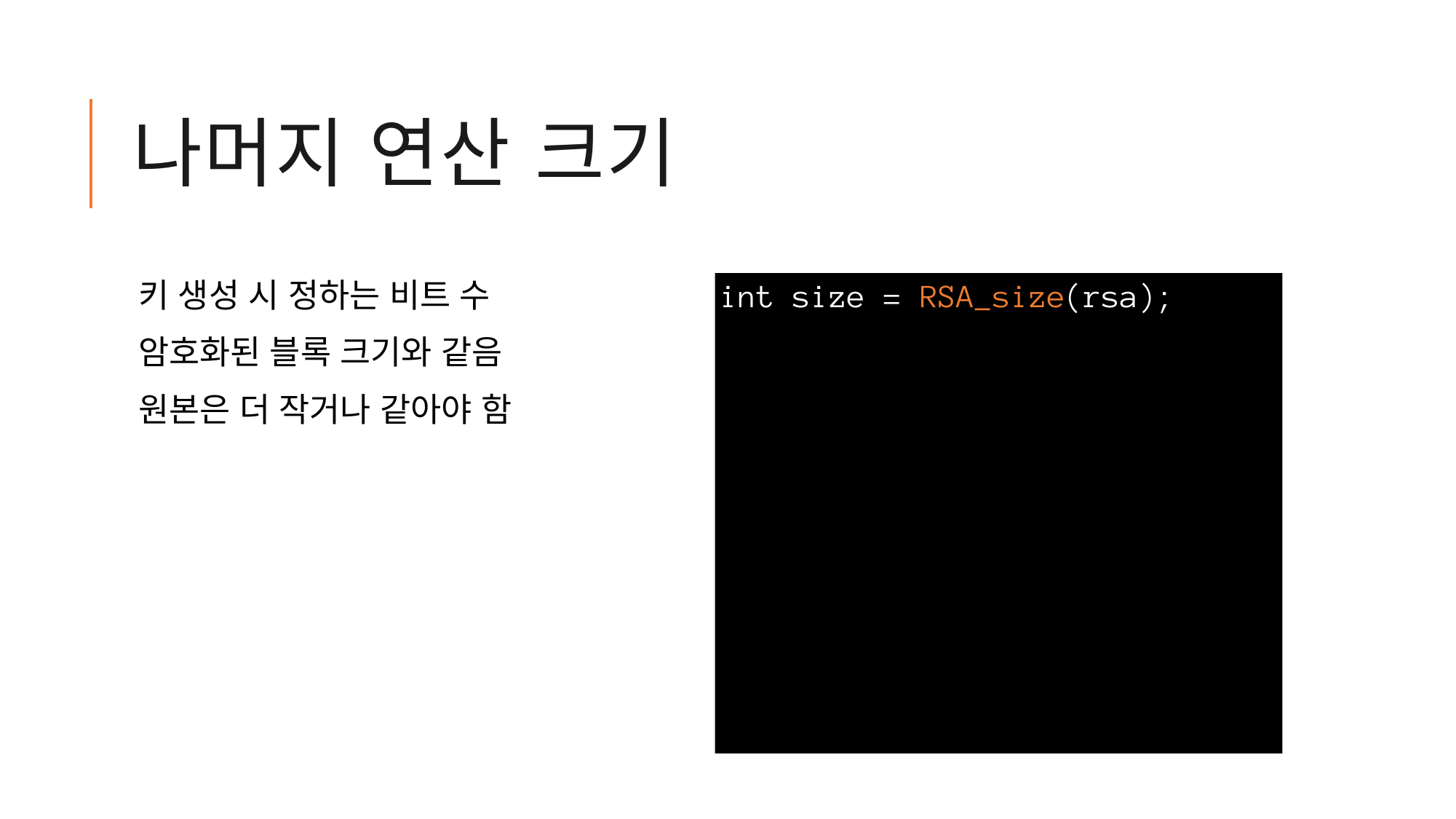

# 나머지 연산 크기
키 생성 시 정하는 비트 수
암호화된 블록 크기와 같음
원본은 더 작거나 같아야 함
int size = RSA_size(rsa);